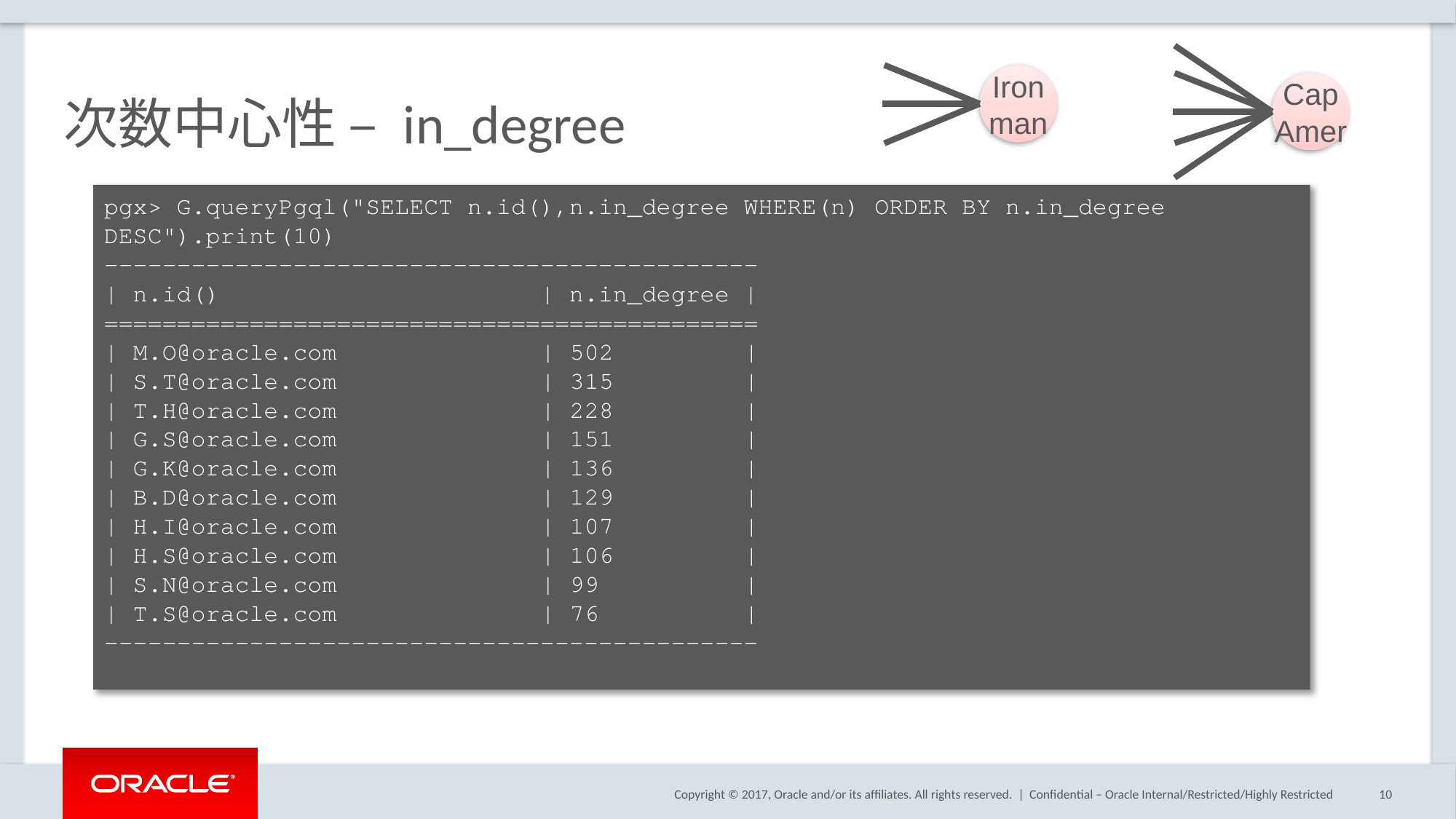

# 次数中心性 – in_degree
Iron
man
Cap
Amer
pgx> G.queryPgql("SELECT n.id(),n.in_degree WHERE(n) ORDER BY n.in_degree DESC").print(10)
---------------------------------------------
| n.id()                      | n.in_degree |
=============================================
| M.O@oracle.com        	| 502         |
| S.T@oracle.com   		| 315         |
| T.H@oracle.com         	| 228         |
| G.S@oracle.com            	| 151         |
| G.K@oracle.com          	| 136         |
| B.D@oracle.com 		| 129         |
| H.I@oracle.com         	| 107         |
| H.S@oracle.com        	| 106         |
| S.N@oracle.com         	| 99          |
| T.S@oracle.com       	| 76          |
---------------------------------------------

Confidential – Oracle Internal/Restricted/Highly Restricted
10